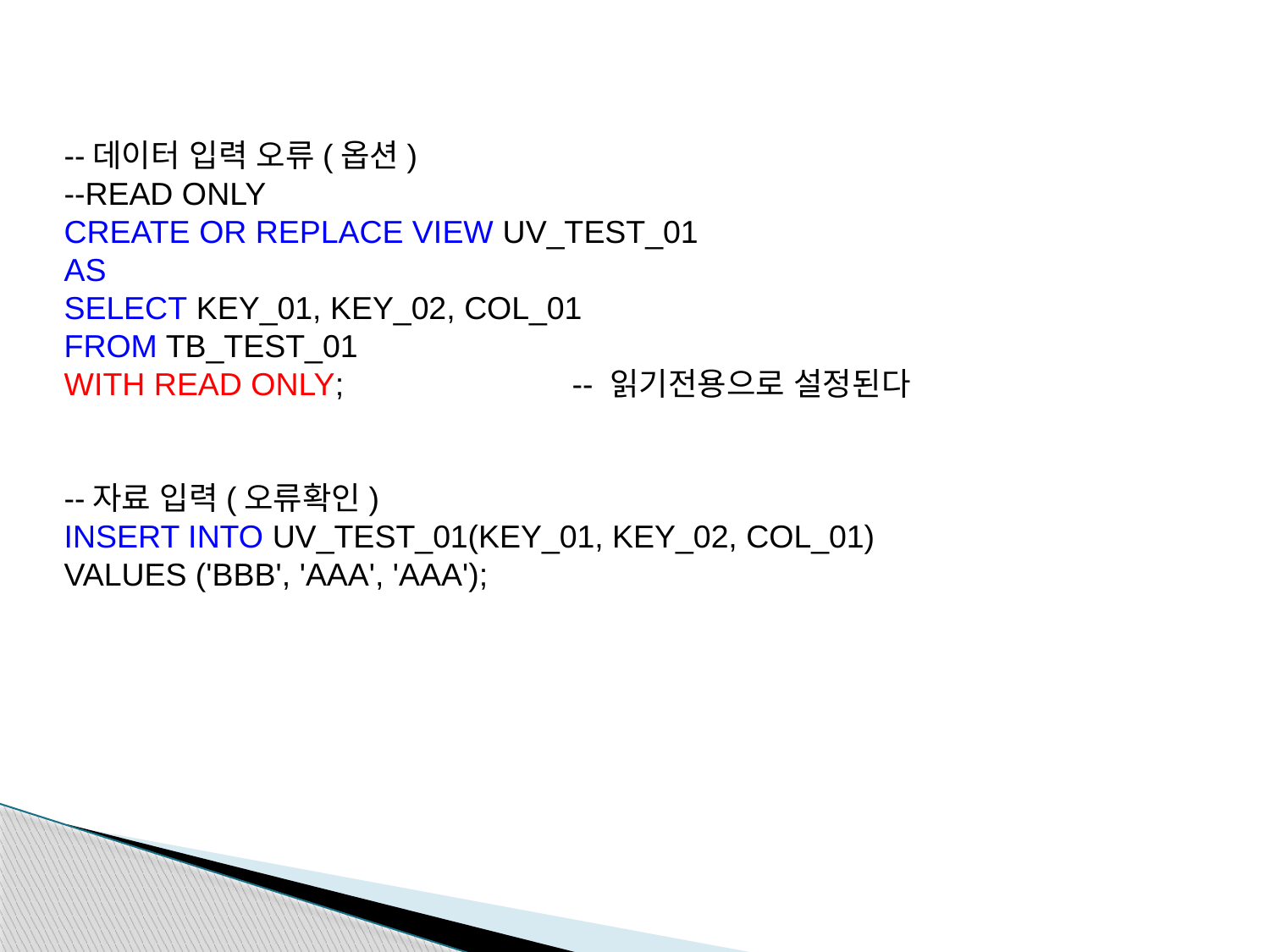

--데이터 입력 오류(옵션)
--READ ONLY
CREATE OR REPLACE VIEW UV_TEST_01
AS
SELECT KEY_01, KEY_02, COL_01
FROM TB_TEST_01
WITH READ ONLY;		-- 읽기전용으로 설정된다

--자료 입력(오류확인)
INSERT INTO UV_TEST_01(KEY_01, KEY_02, COL_01)
VALUES ('BBB', 'AAA', 'AAA');